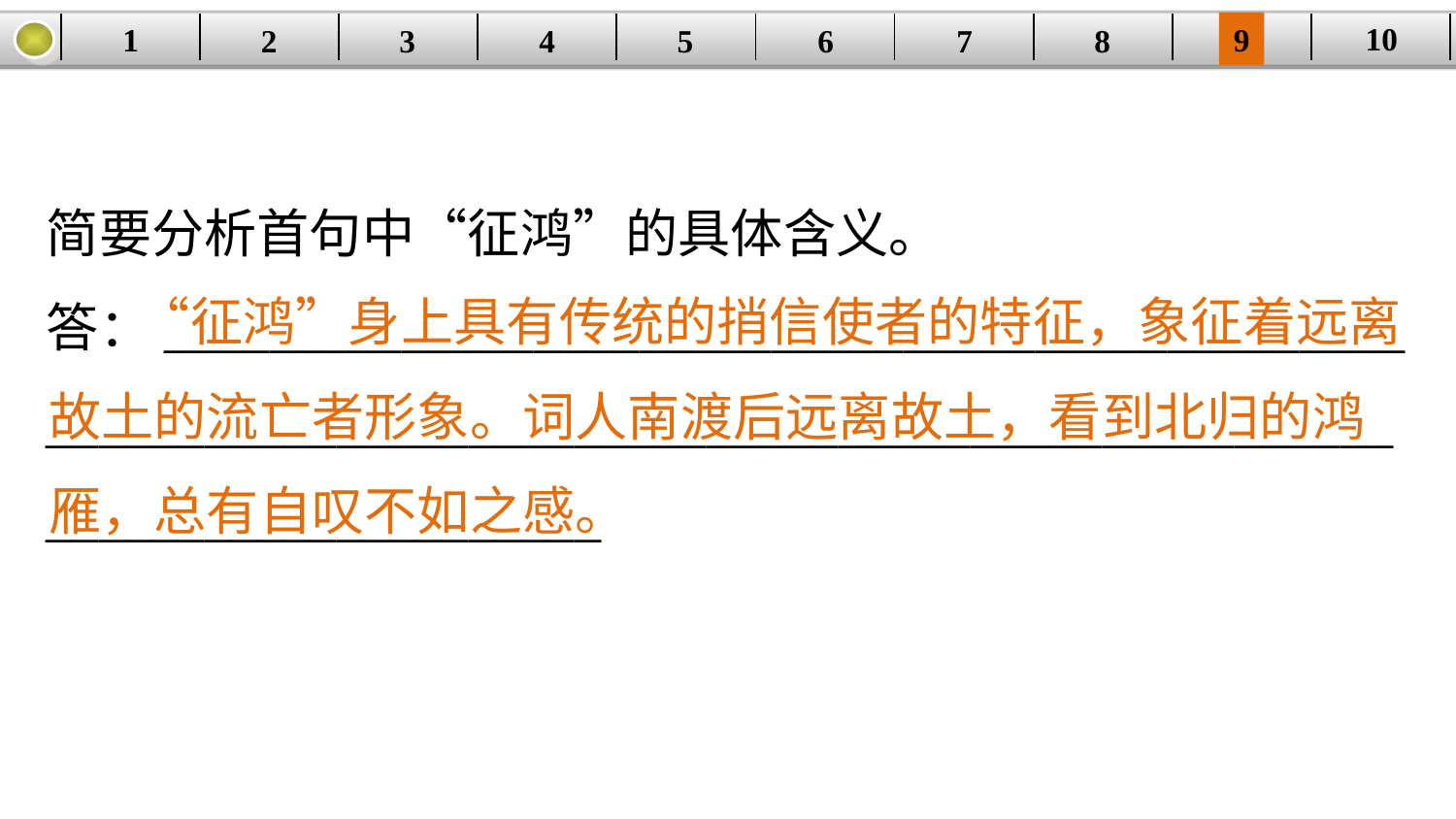

10

9
1
3
4
5
6
8
2
|  |  |  |  |  |  |  |  |  |  |
| --- | --- | --- | --- | --- | --- | --- | --- | --- | --- |
7

简要分析首句中“征鸿”的具体含义。
答：_______________________________________________
___________________________________________________
_____________________
  　“征鸿”身上具有传统的捎信使者的特征，象征着远离故土的流亡者形象。词人南渡后远离故土，看到北归的鸿雁，总有自叹不如之感。